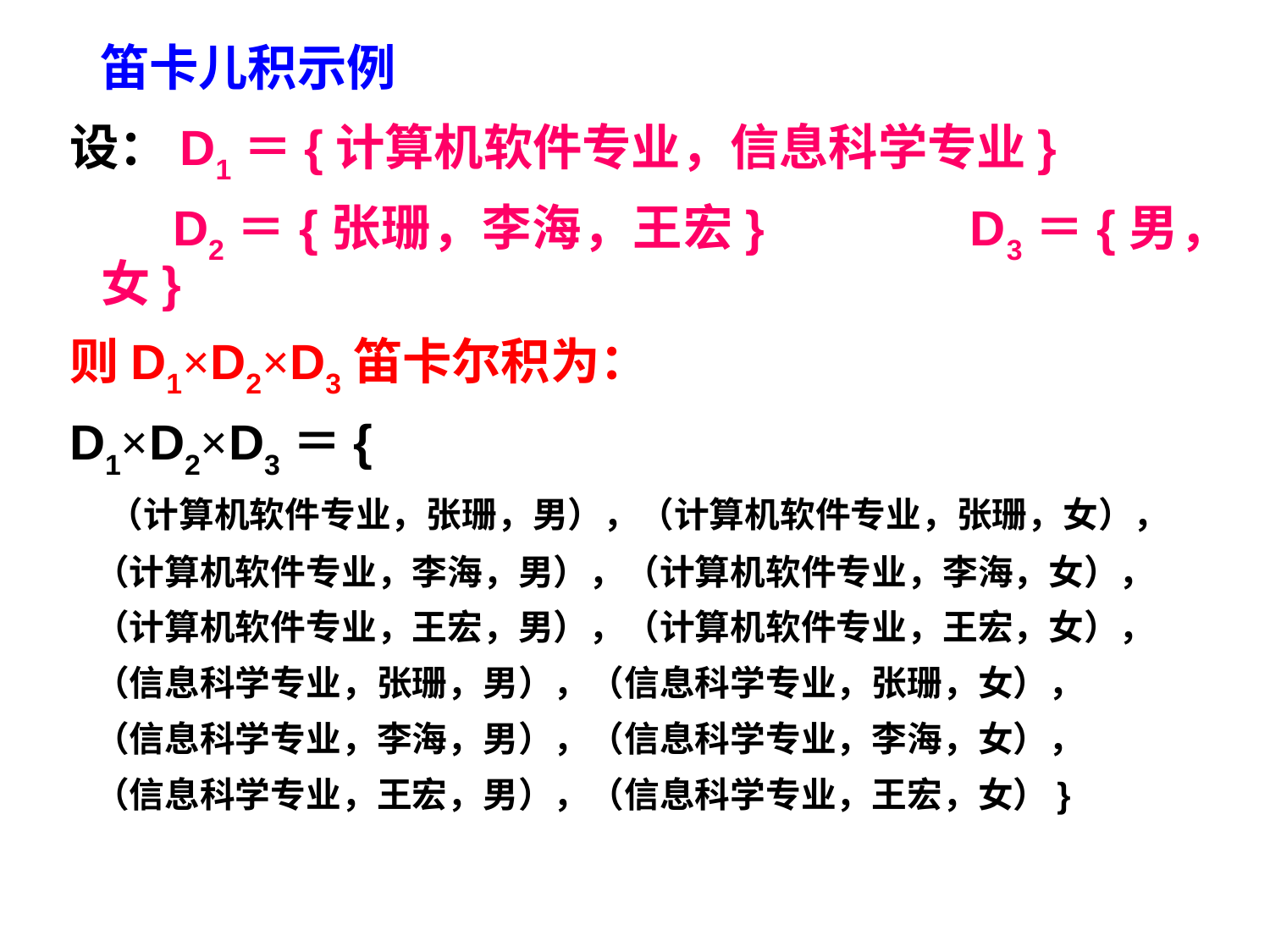

# 笛卡儿积示例
设：D1＝{计算机软件专业，信息科学专业}
       D2＝{张珊，李海，王宏}              D3＝{男，女}
则D1×D2×D3笛卡尔积为：
D1×D2×D3＝{
   （计算机软件专业，张珊，男），（计算机软件专业，张珊，女），
  （计算机软件专业，李海，男），（计算机软件专业，李海，女），
  （计算机软件专业，王宏，男），（计算机软件专业，王宏，女），
  （信息科学专业，张珊，男），（信息科学专业，张珊，女），
  （信息科学专业，李海，男），（信息科学专业，李海，女），
  （信息科学专业，王宏，男），（信息科学专业，王宏，女）}